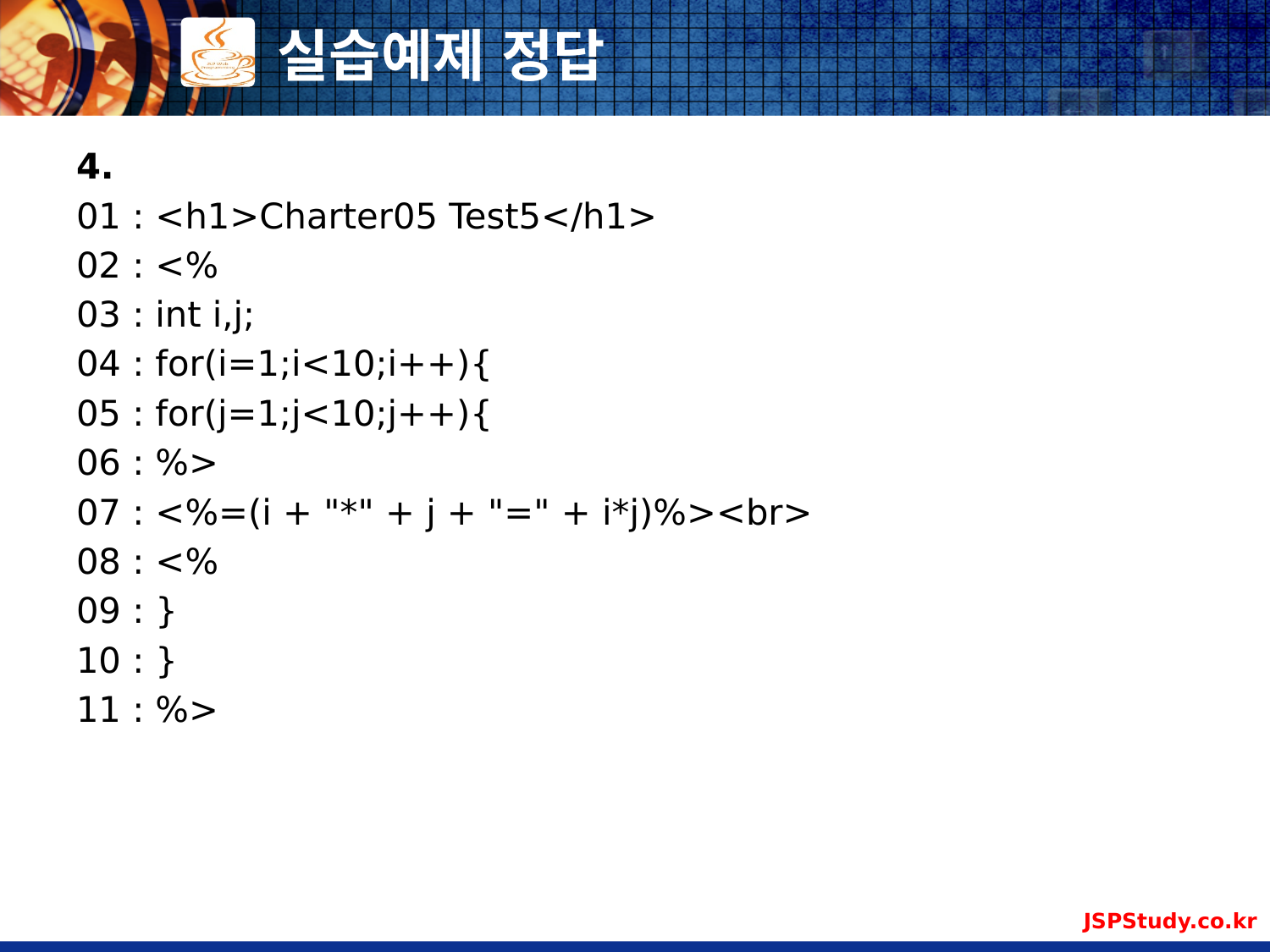

# 실습예제 정답
4.
01 : <h1>Charter05 Test5</h1>
02 : <%
03 : int i,j;
04 : for(i=1;i<10;i++){
05 : for(j=1;j<10;j++){
06 : %>
07 : <%=(i + "*" + j + "=" + i*j)%><br>
08 : <%
09 : }
10 : }
11 : %>
JSPStudy.co.kr